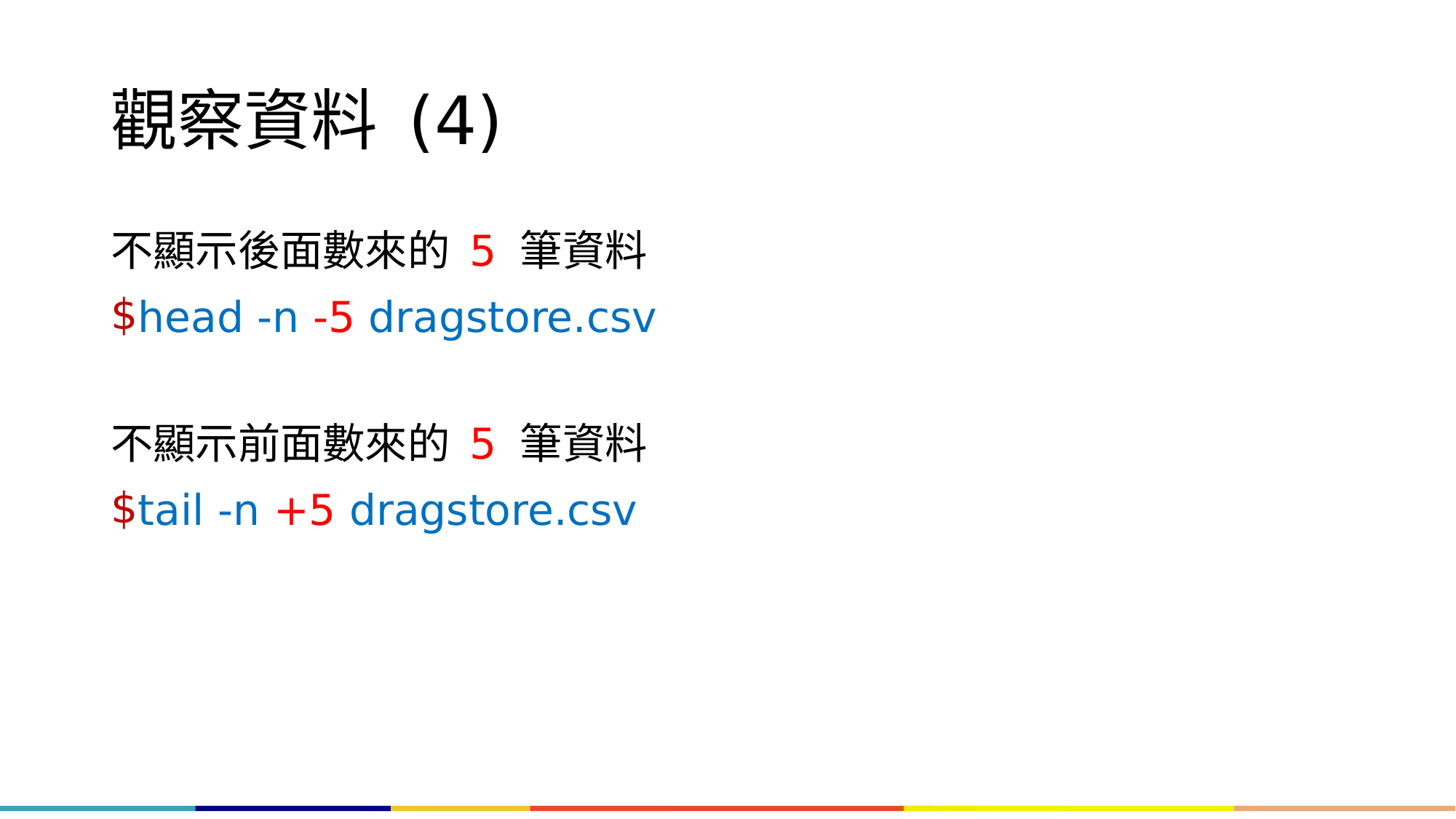

# 觀察資料 (4)
不顯示後面數來的 5 筆資料
head -n -5 dragstore.csv

不顯示前面數來的 5 筆資料
tail -n +5 dragstore.csv